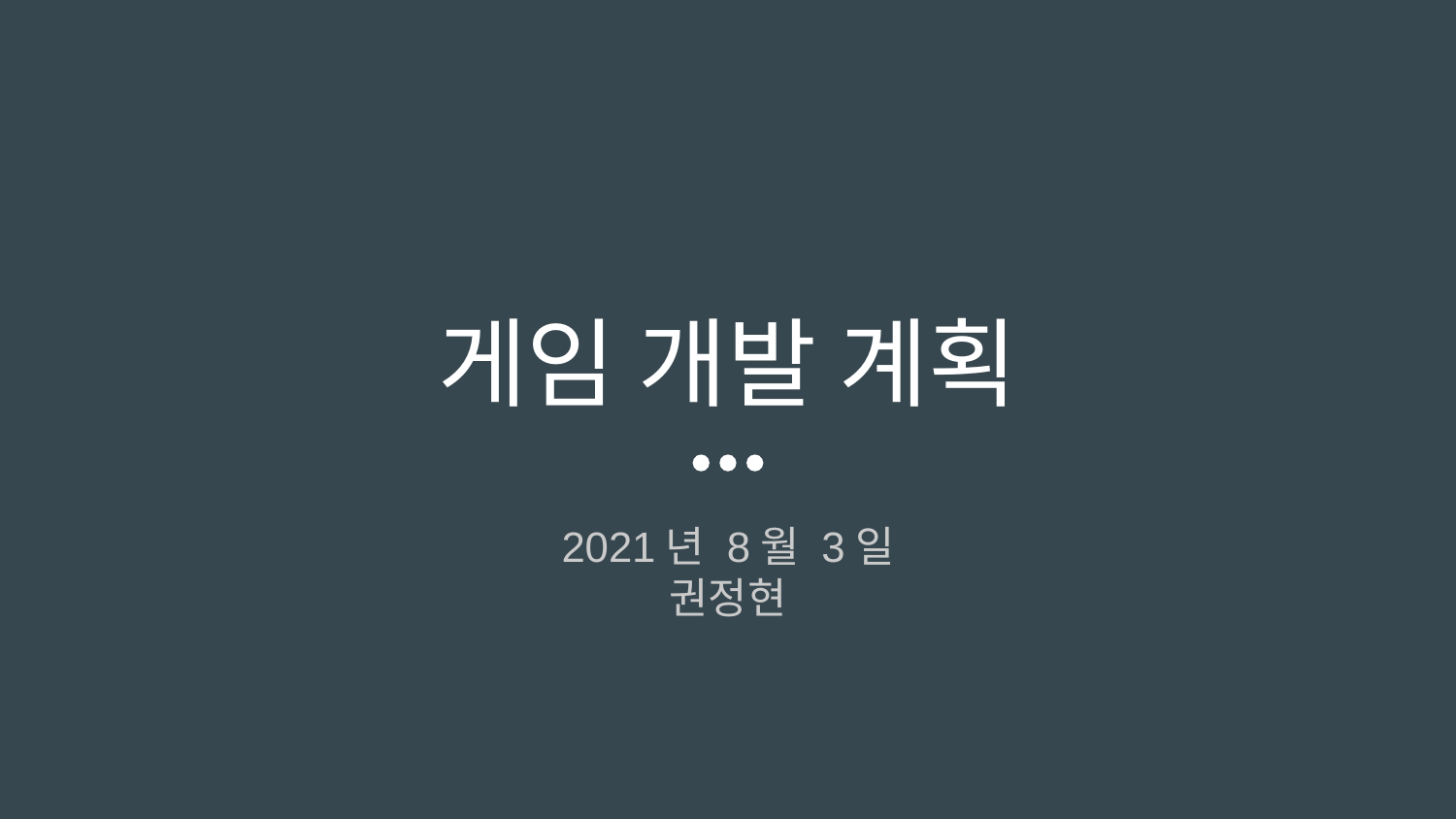

# 게임 개발 계획
2021년 8월 3일
권정현